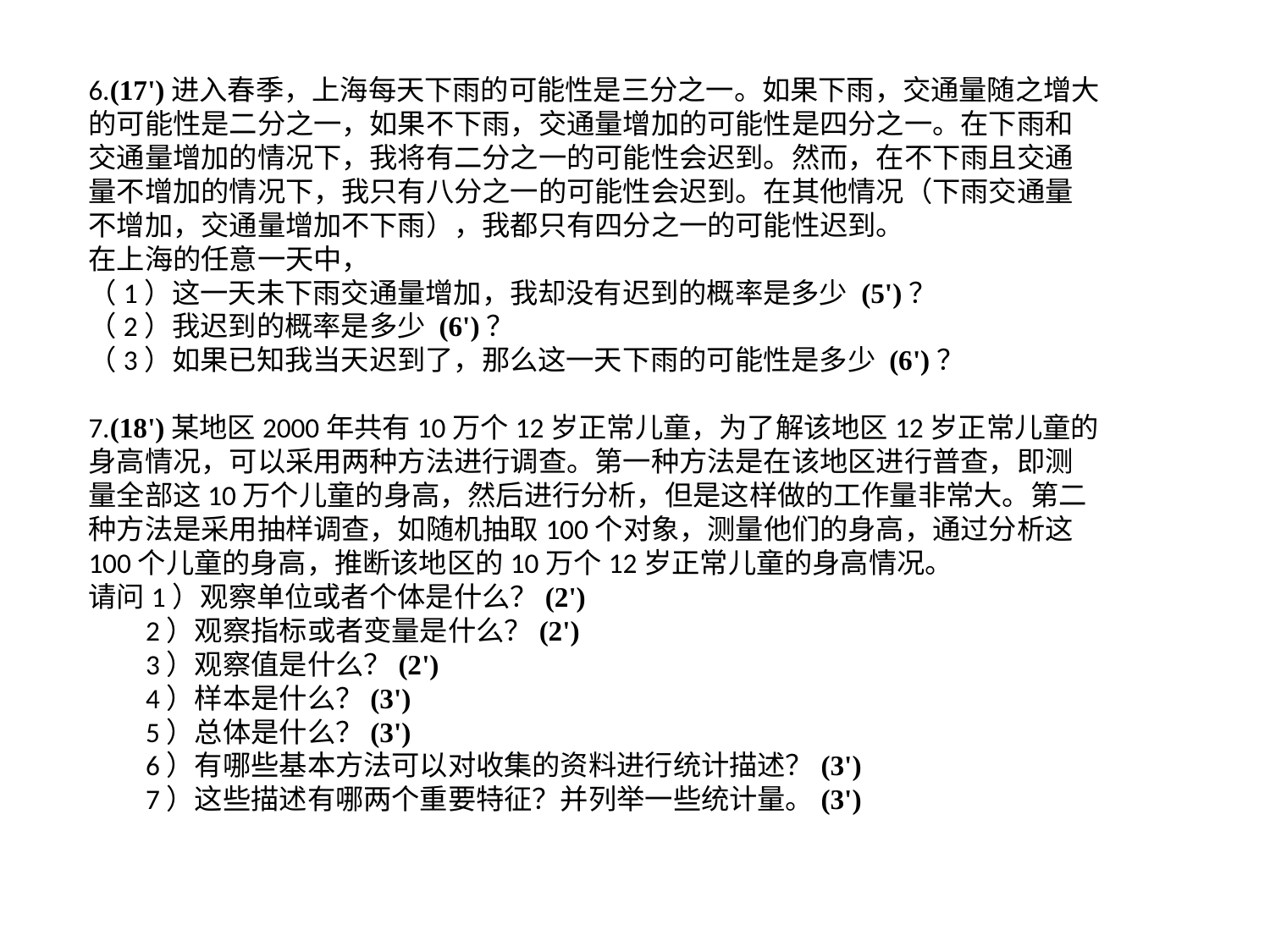

6.(17')进入春季，上海每天下雨的可能性是三分之一。如果下雨，交通量随之增大的可能性是二分之一，如果不下雨，交通量增加的可能性是四分之一。在下雨和交通量增加的情况下，我将有二分之一的可能性会迟到。然而，在不下雨且交通量不增加的情况下，我只有八分之一的可能性会迟到。在其他情况（下雨交通量不增加，交通量增加不下雨），我都只有四分之一的可能性迟到。
在上海的任意一天中，
（1）这一天未下雨交通量增加，我却没有迟到的概率是多少 (5')？
（2）我迟到的概率是多少 (6')？
（3）如果已知我当天迟到了，那么这一天下雨的可能性是多少 (6')？

7.(18')某地区2000年共有10万个12岁正常儿童，为了解该地区12岁正常儿童的身高情况，可以采用两种方法进行调查。第一种方法是在该地区进行普查，即测量全部这10万个儿童的身高，然后进行分析，但是这样做的工作量非常大。第二种方法是采用抽样调查，如随机抽取100个对象，测量他们的身高，通过分析这100个儿童的身高，推断该地区的10万个12岁正常儿童的身高情况。
请问1）观察单位或者个体是什么？(2')
         2）观察指标或者变量是什么？(2')
         3）观察值是什么？(2')
         4）样本是什么？(3')
         5）总体是什么？(3')
         6）有哪些基本方法可以对收集的资料进行统计描述？(3')
         7）这些描述有哪两个重要特征？并列举一些统计量。(3')